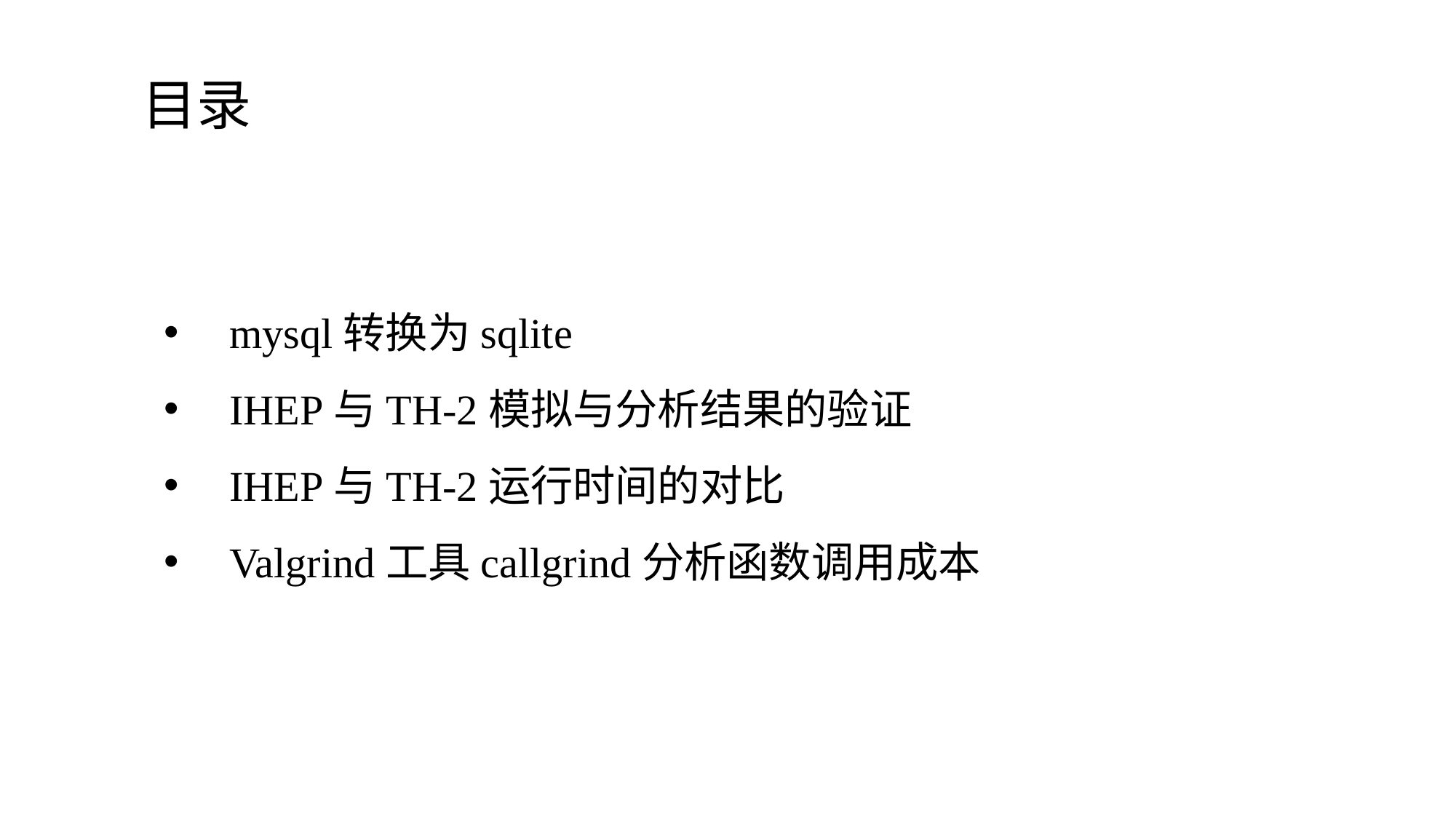

目录
 mysql转换为sqlite
 IHEP与TH-2模拟与分析结果的验证
 IHEP与TH-2运行时间的对比
 Valgrind工具callgrind分析函数调用成本